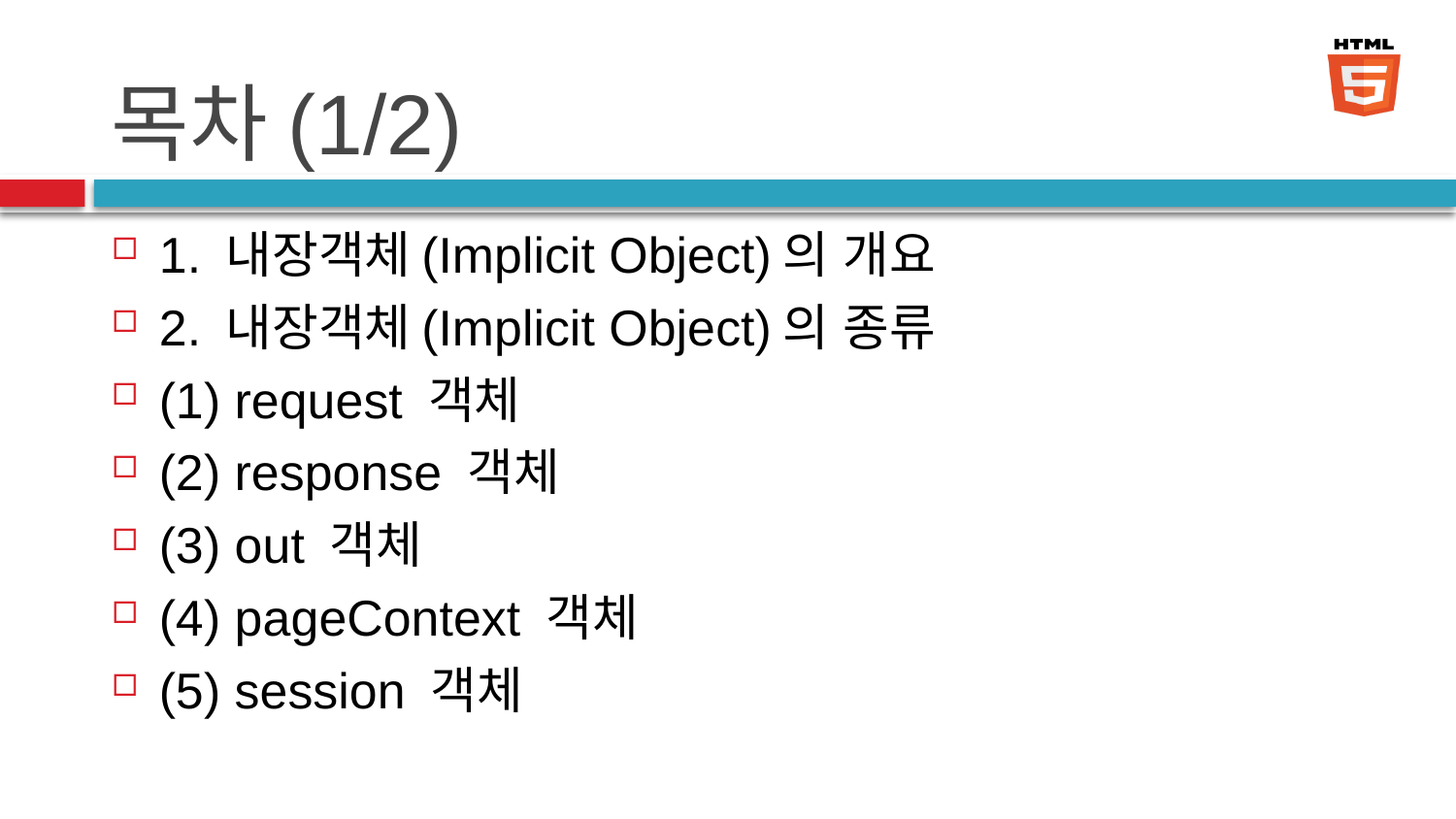

# 목차(1/2)
1. 내장객체(Implicit Object)의 개요
2. 내장객체(Implicit Object)의 종류
(1) request 객체
(2) response 객체
(3) out 객체
(4) pageContext 객체
(5) session 객체